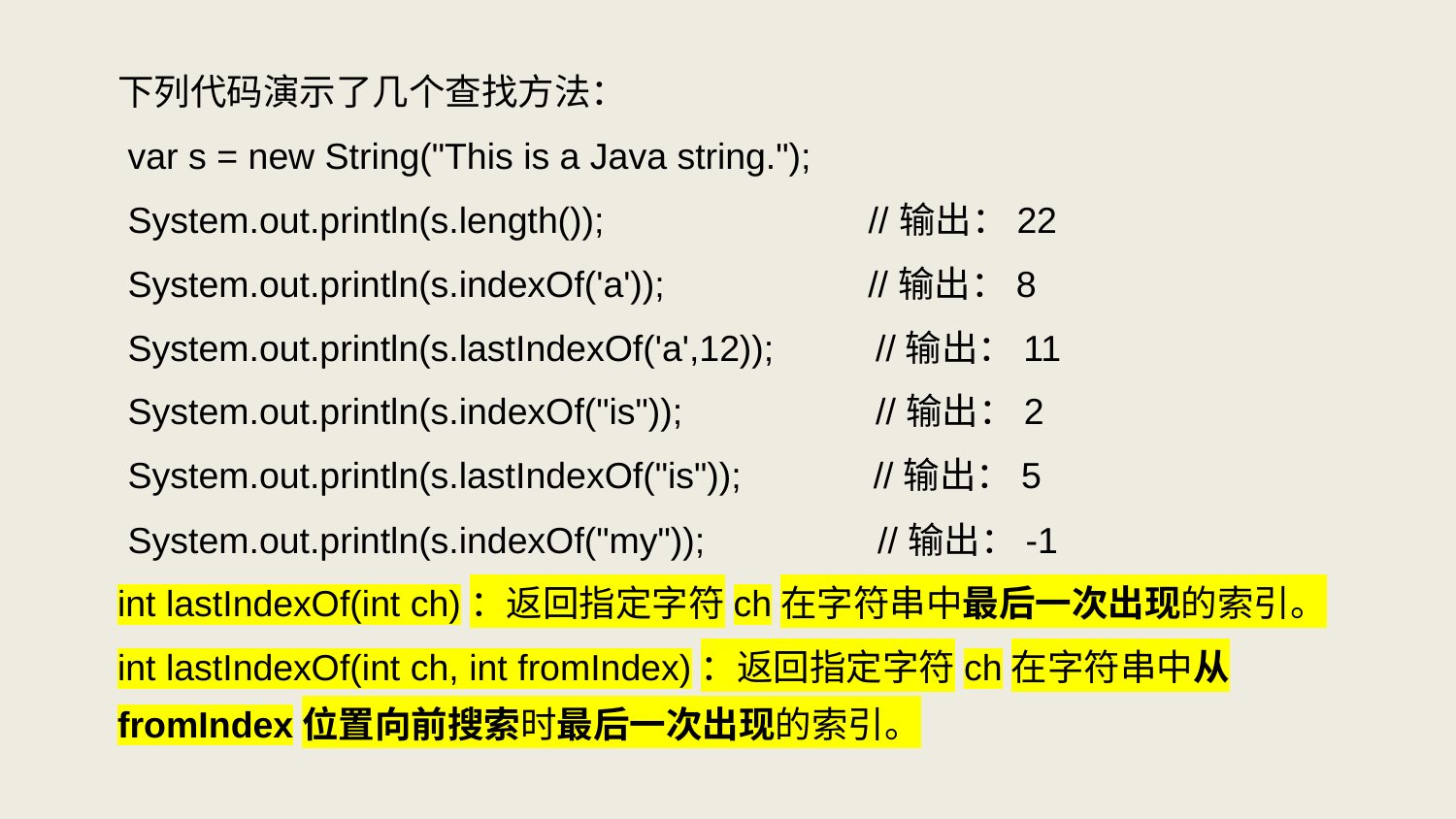

下列代码演示了几个查找方法：
 var s = new String("This is a Java string.");
 System.out.println(s.length());                          //输出：22
 System.out.println(s.indexOf('a'));                    //输出：8
 System.out.println(s.lastIndexOf('a',12));          //输出：11
 System.out.println(s.indexOf("is"));                   //输出：2
 System.out.println(s.lastIndexOf("is"));             //输出：5
 System.out.println(s.indexOf("my"));                 //输出：-1
int lastIndexOf(int ch)：返回指定字符ch在字符串中最后一次出现的索引。
int lastIndexOf(int ch, int fromIndex)：返回指定字符ch在字符串中从fromIndex位置向前搜索时最后一次出现的索引。